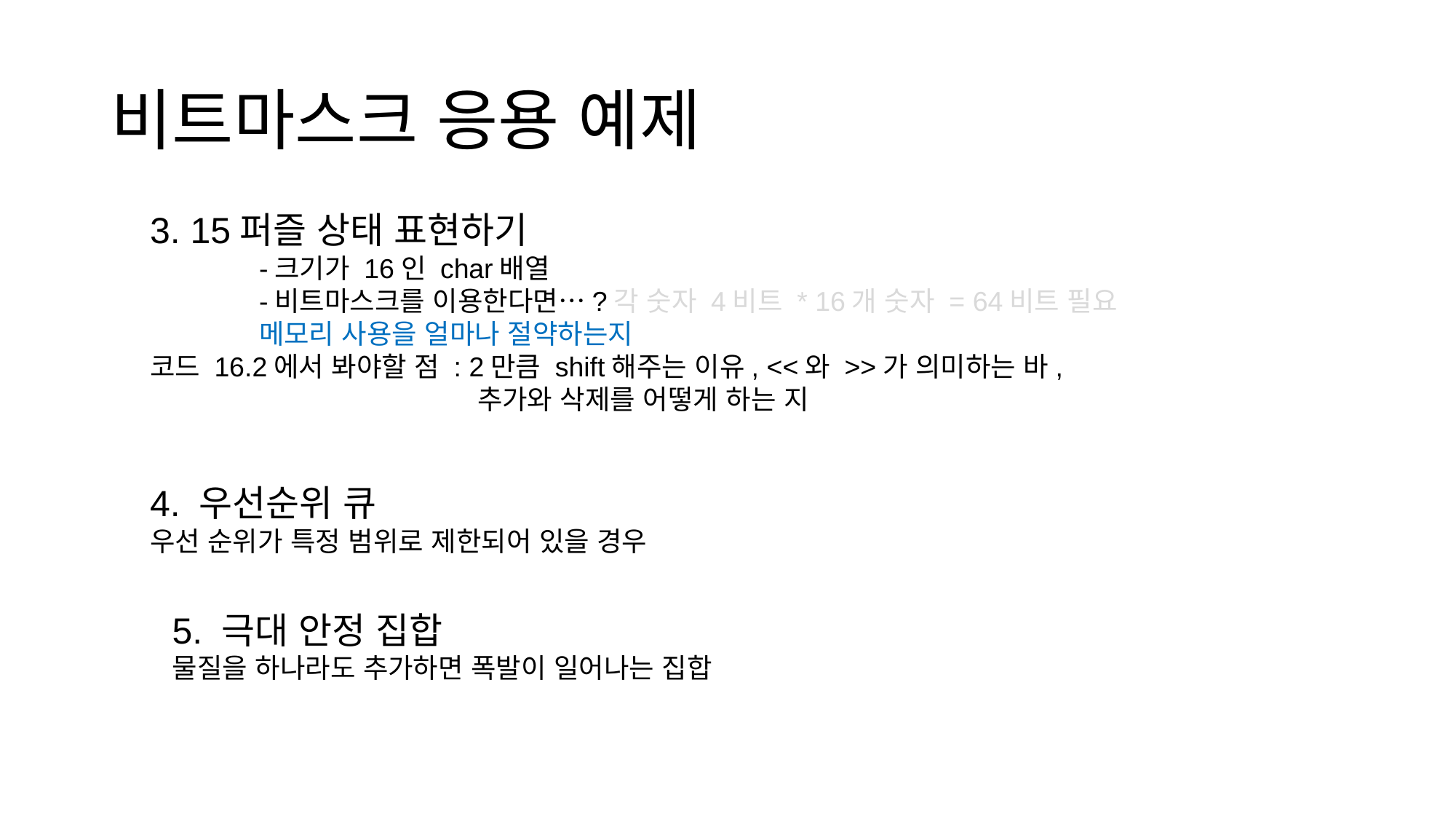

# 비트마스크 응용 예제
3. 15퍼즐 상태 표현하기
	-크기가 16인 char배열
	-비트마스크를 이용한다면…?각 숫자 4비트 * 16개 숫자 = 64비트 필요
	메모리 사용을 얼마나 절약하는지
코드 16.2에서 봐야할 점 : 2만큼 shift해주는 이유, <<와 >>가 의미하는 바,
			추가와 삭제를 어떻게 하는 지

4. 우선순위 큐
우선 순위가 특정 범위로 제한되어 있을 경우
5. 극대 안정 집합
물질을 하나라도 추가하면 폭발이 일어나는 집합